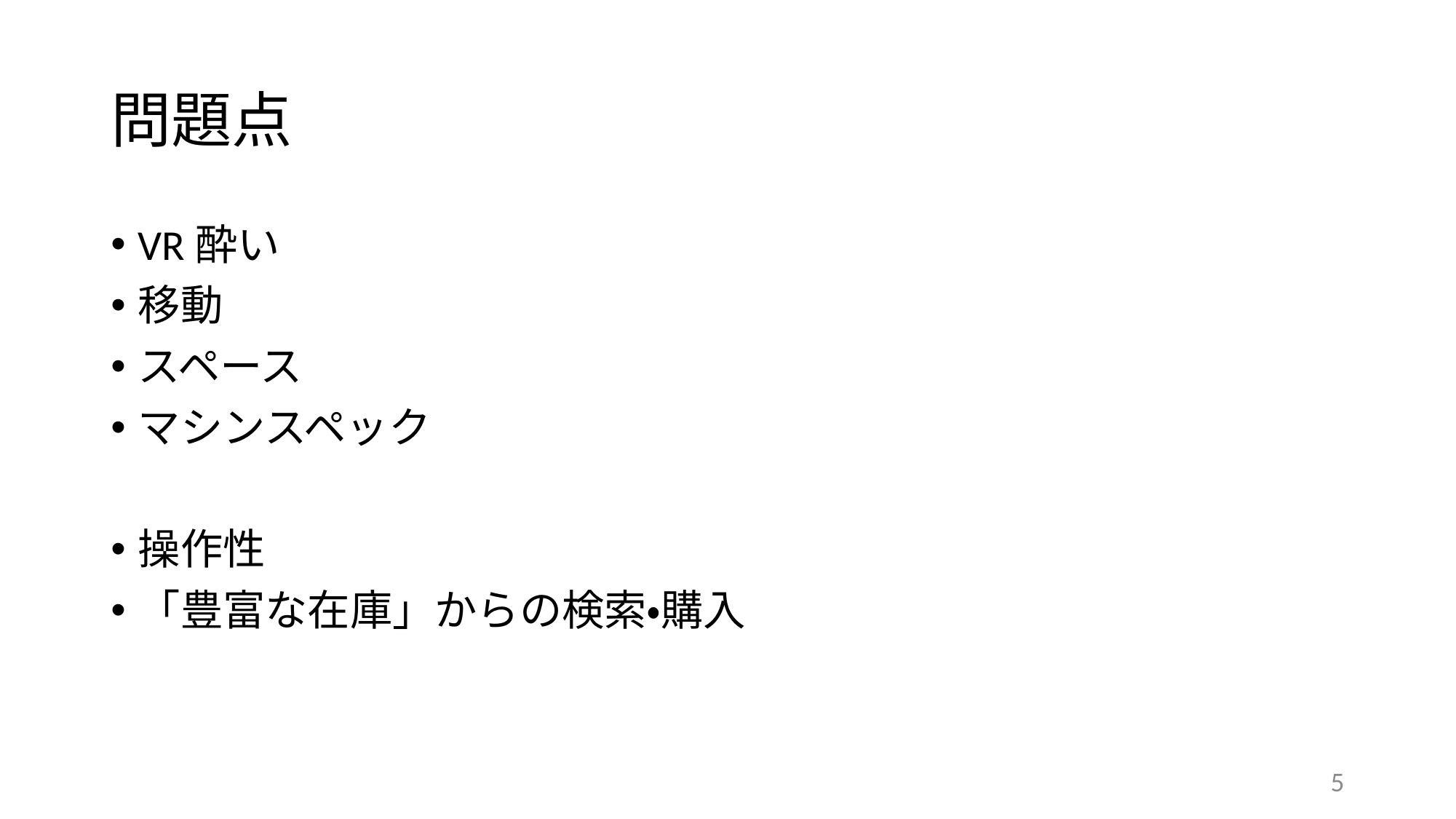

# 問題点
VR酔い
移動
スペース
マシンスペック

操作性
「豊富な在庫」からの検索・購入
5